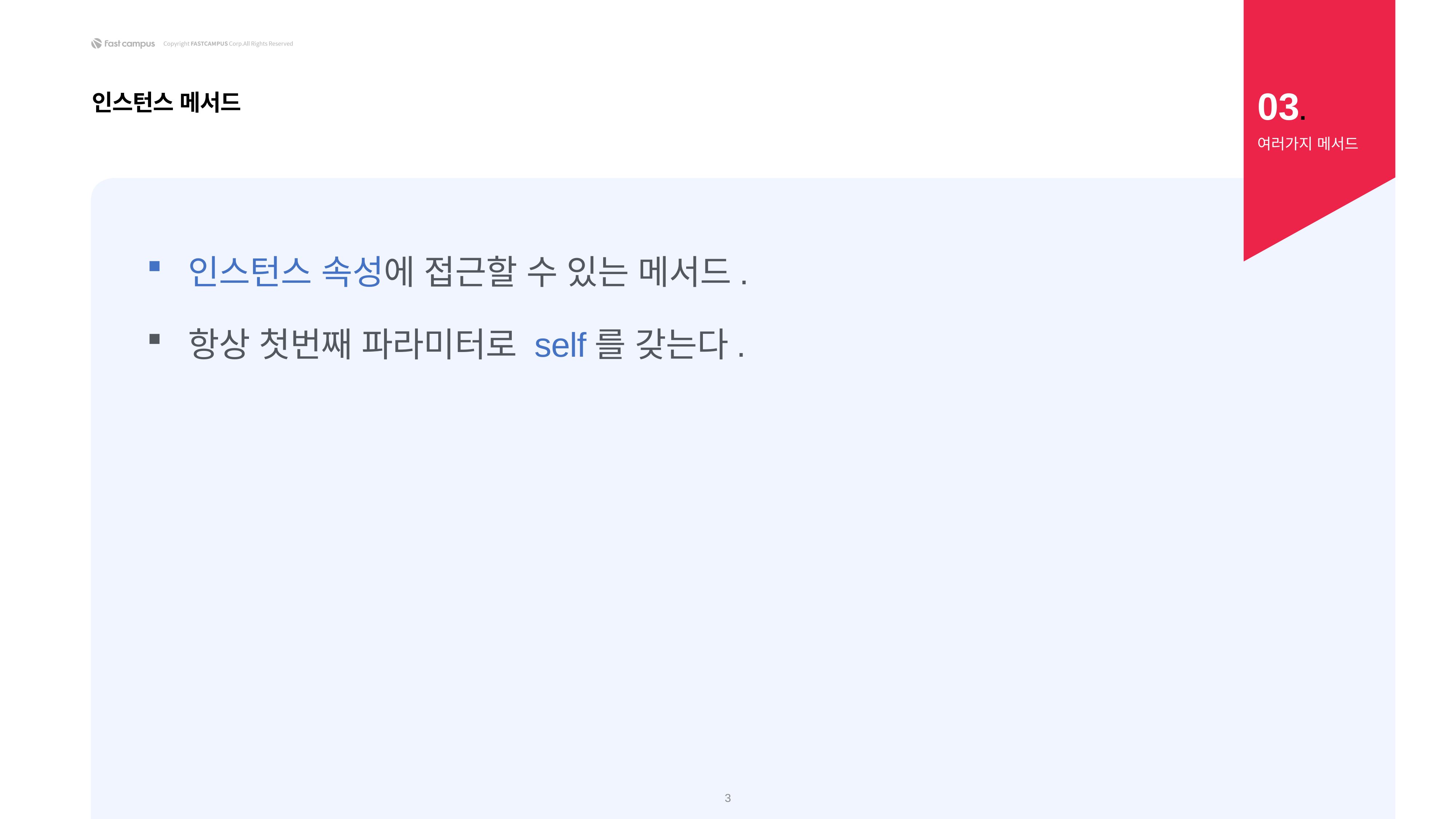

03.
인스턴스 메서드
여러가지 메서드
인스턴스 속성에 접근할 수 있는 메서드.
항상 첫번째 파라미터로 self를 갖는다.
3